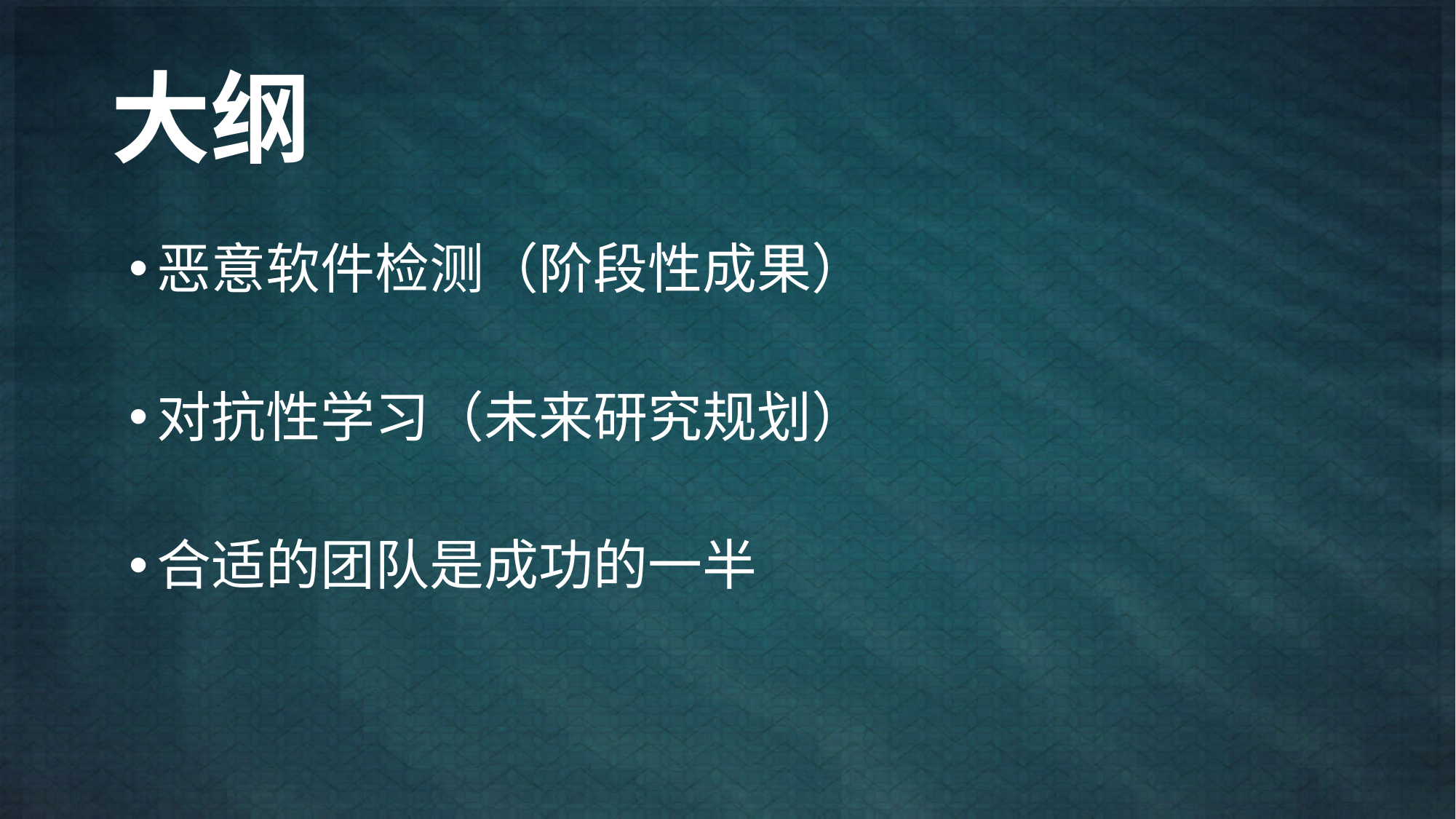

# 大纲

恶意软件检测（阶段性成果）

对抗性学习（未来研究规划）

合适的团队是成功的一半